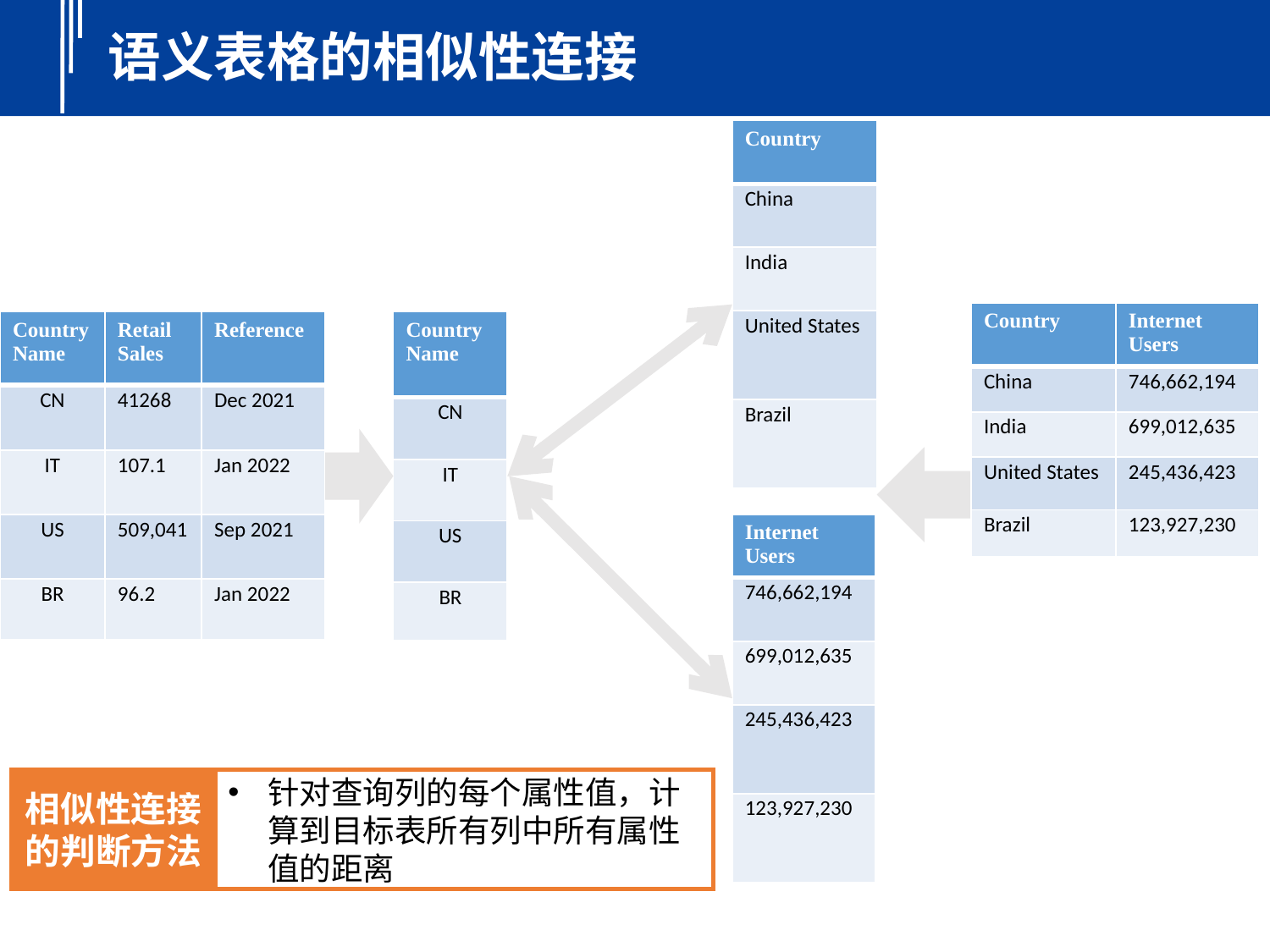

语义表格的相似性连接
| Country |
| --- |
| China |
| India |
| United States |
| Brazil |
| Country | Internet Users |
| --- | --- |
| China | 746,662,194 |
| India | 699,012,635 |
| United States | 245,436,423 |
| Brazil | 123,927,230 |
| Country Name | Retail Sales | Reference |
| --- | --- | --- |
| CN | 41268 | Dec 2021 |
| IT | 107.1 | Jan 2022 |
| US | 509,041 | Sep 2021 |
| BR | 96.2 | Jan 2022 |
| Country Name |
| --- |
| CN |
| IT |
| US |
| BR |

| Internet Users |
| --- |
| 746,662,194 |
| 699,012,635 |
| 245,436,423 |
| 123,927,230 |
相似性连接的判断方法

针对查询列的每个属性值，计算到目标表所有列中所有属性值的距离

8